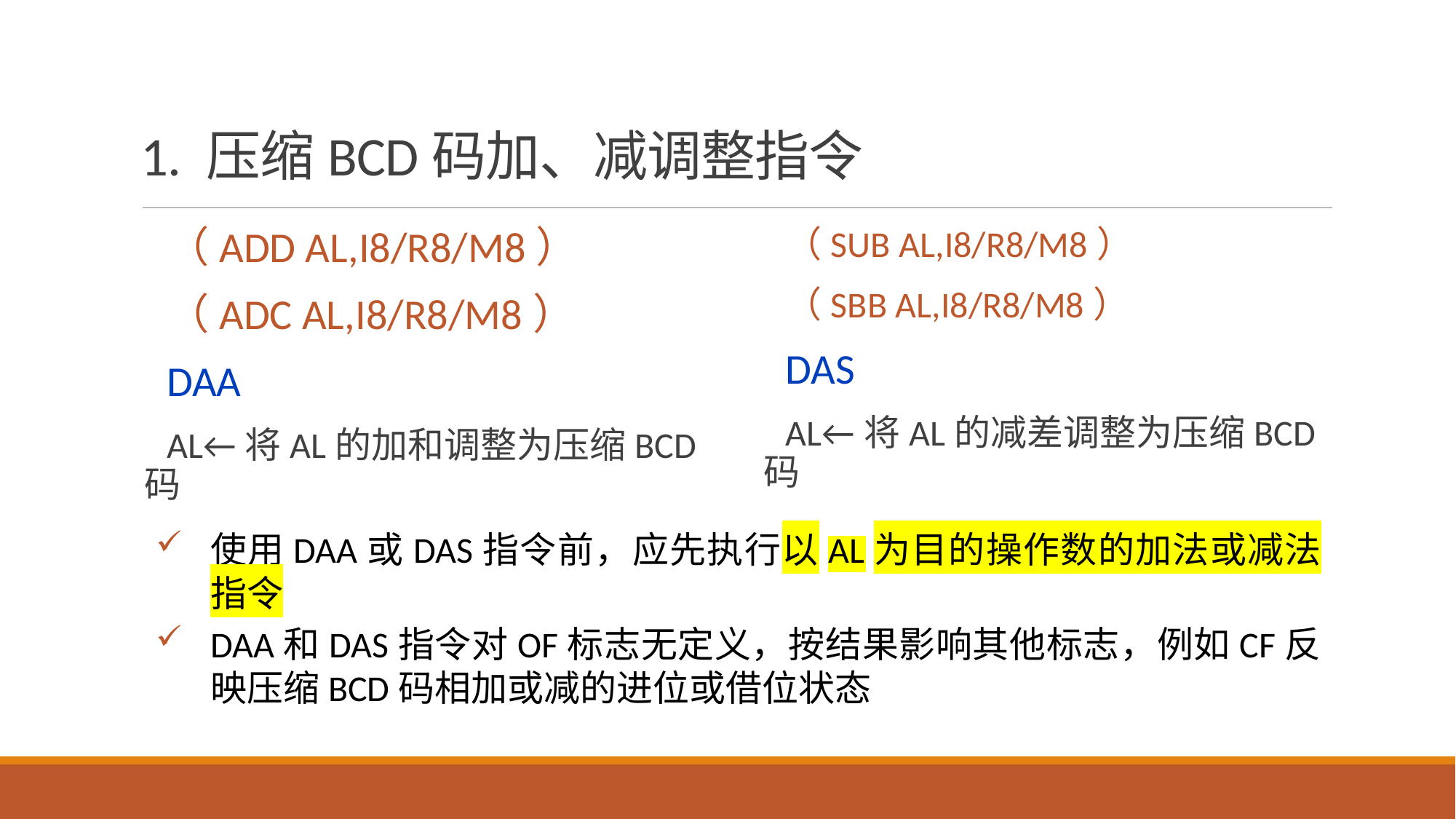

# 1. 压缩BCD码加、减调整指令
（ADD AL,I8/R8/M8）
（ADC AL,I8/R8/M8）
DAA
AL←将AL的加和调整为压缩BCD码
（SUB AL,I8/R8/M8）
（SBB AL,I8/R8/M8）
DAS
AL←将AL的减差调整为压缩BCD码
使用DAA或DAS指令前，应先执行以AL为目的操作数的加法或减法指令
DAA和DAS指令对OF标志无定义，按结果影响其他标志，例如CF反映压缩BCD码相加或减的进位或借位状态